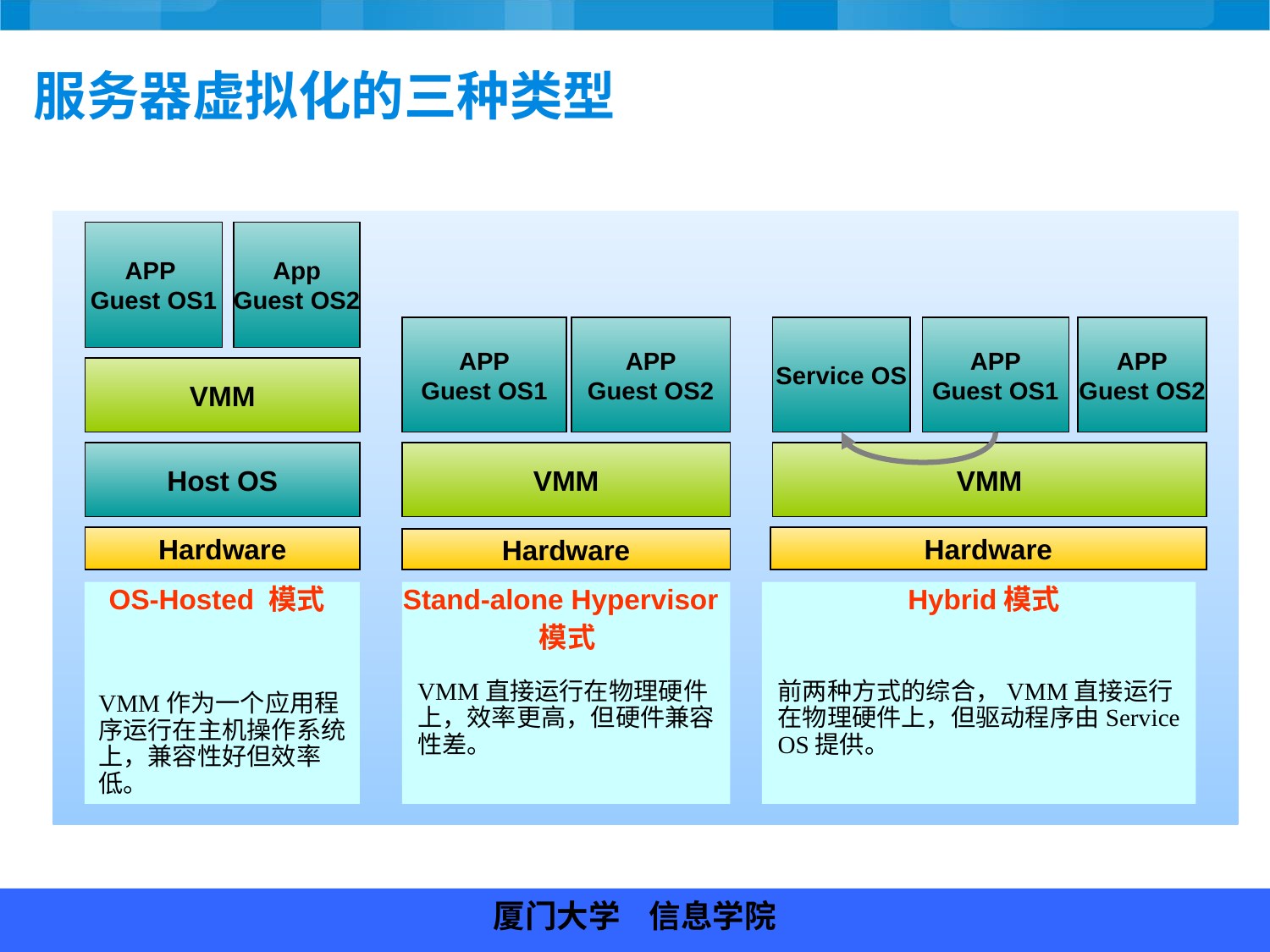

服务器虚拟化的三种类型

APP
Guest OS1
App
Guest OS2
APP
Guest OS1
APP
Guest OS2
APP
Guest OS1
APP
Guest OS2
Service OS
VMM
Host OS
VMM
VMM
Hardware
Hardware
Hardware
VMM作为一个应用程序运行在主机操作系统上，兼容性好但效率低。
OS-Hosted 模式
Stand-alone Hypervisor
 模式
VMM直接运行在物理硬件上，效率更高，但硬件兼容性差。

前两种方式的综合，VMM直接运行在物理硬件上，但驱动程序由Service OS提供。

Hybrid模式
厦门大学    信息学院
厦门大学    软件学院